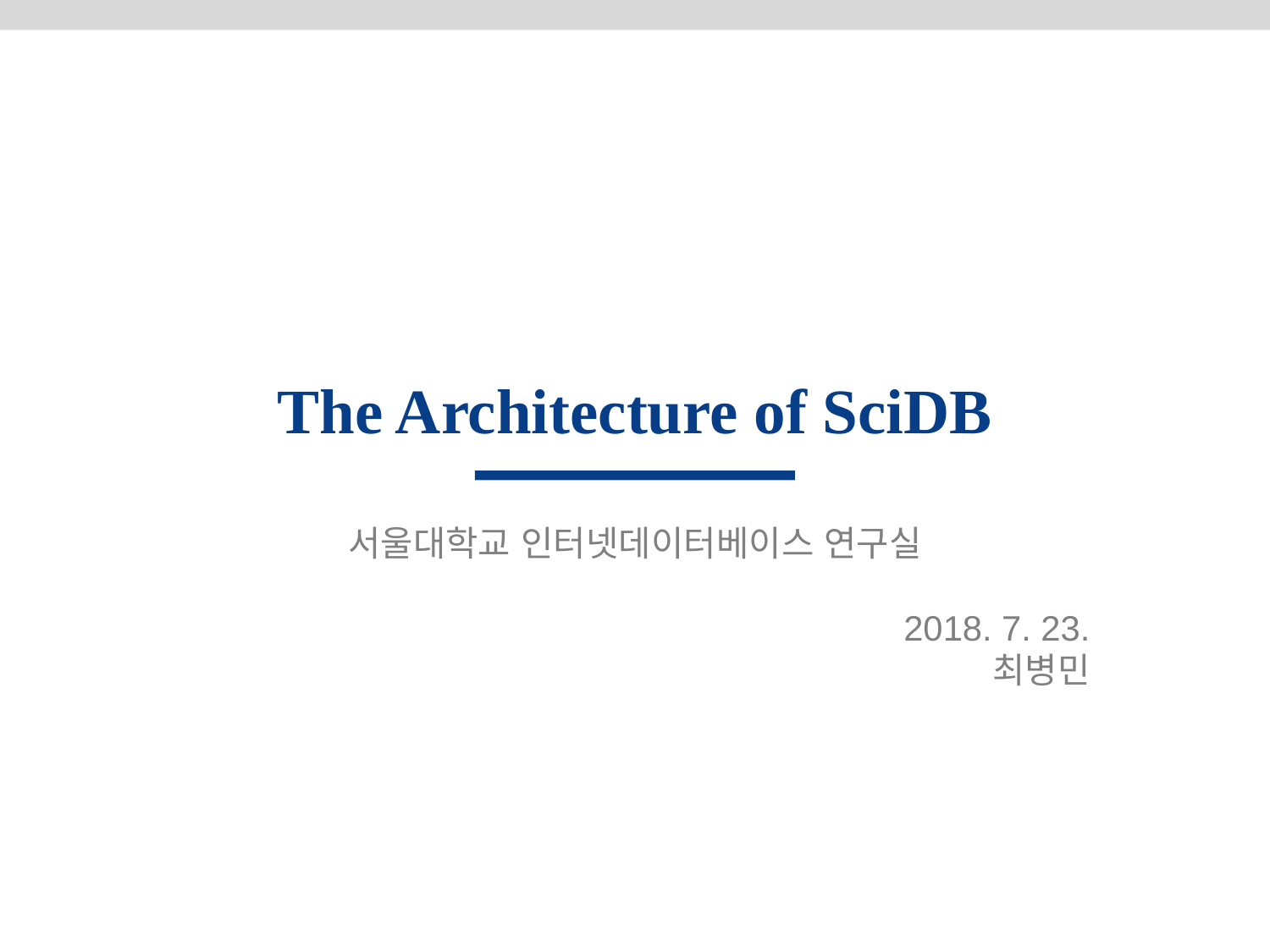

# The Architecture of SciDB
서울대학교 인터넷데이터베이스 연구실

2018. 7. 23.
최병민